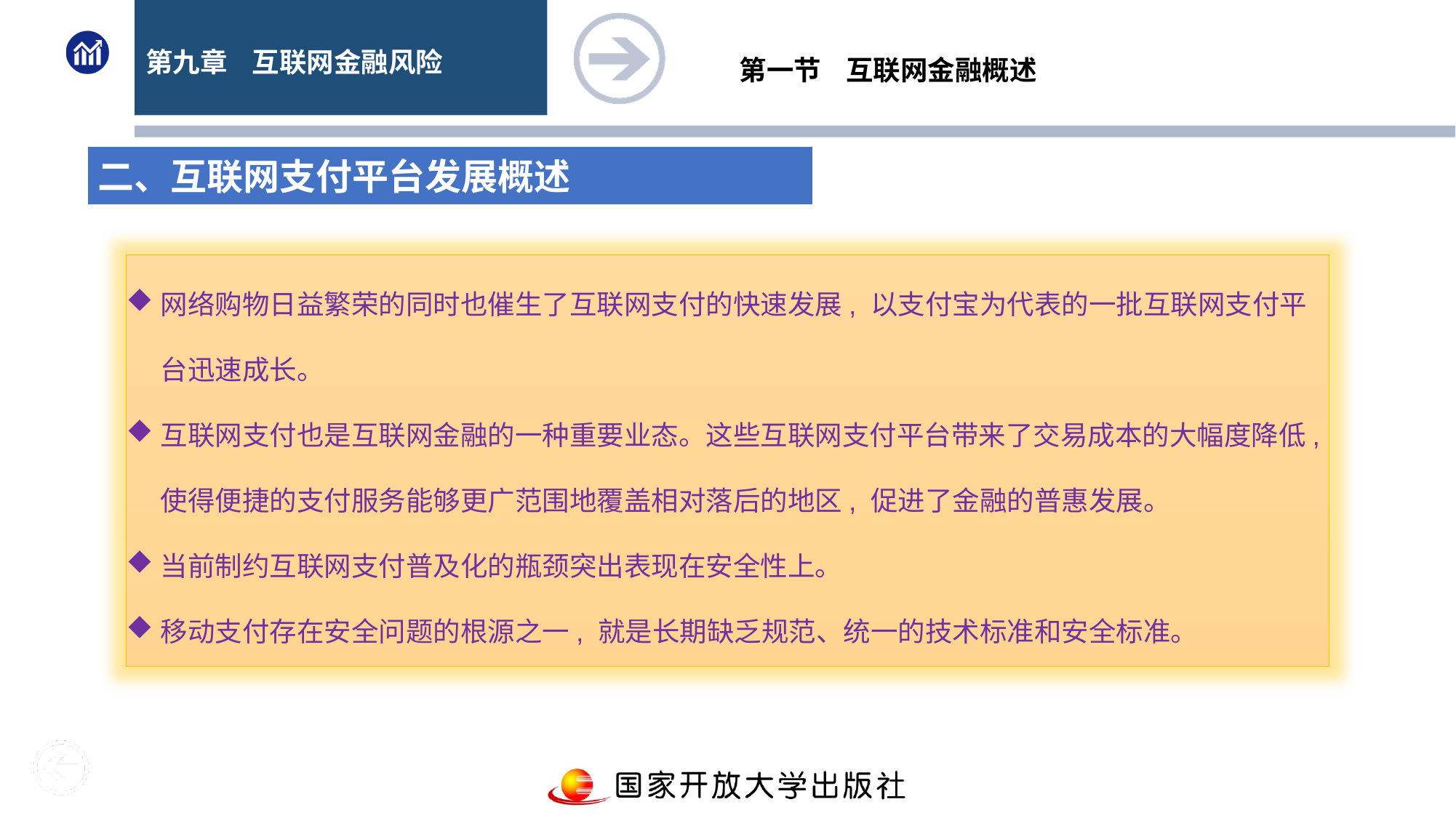

第一节    互联网金融概述
第九章    互联网金融风险
二、互联网支付平台发展概述
网络购物日益繁荣的同时也催生了互联网支付的快速发展, 以支付宝为代表的一批互联网支付平台迅速成长。
互联网支付也是互联网金融的一种重要业态。这些互联网支付平台带来了交易成本的大幅度降低, 使得便捷的支付服务能够更广范围地覆盖相对落后的地区, 促进了金融的普惠发展。
当前制约互联网支付普及化的瓶颈突出表现在安全性上。
移动支付存在安全问题的根源之一, 就是长期缺乏规范、统一的技术标准和安全标准。